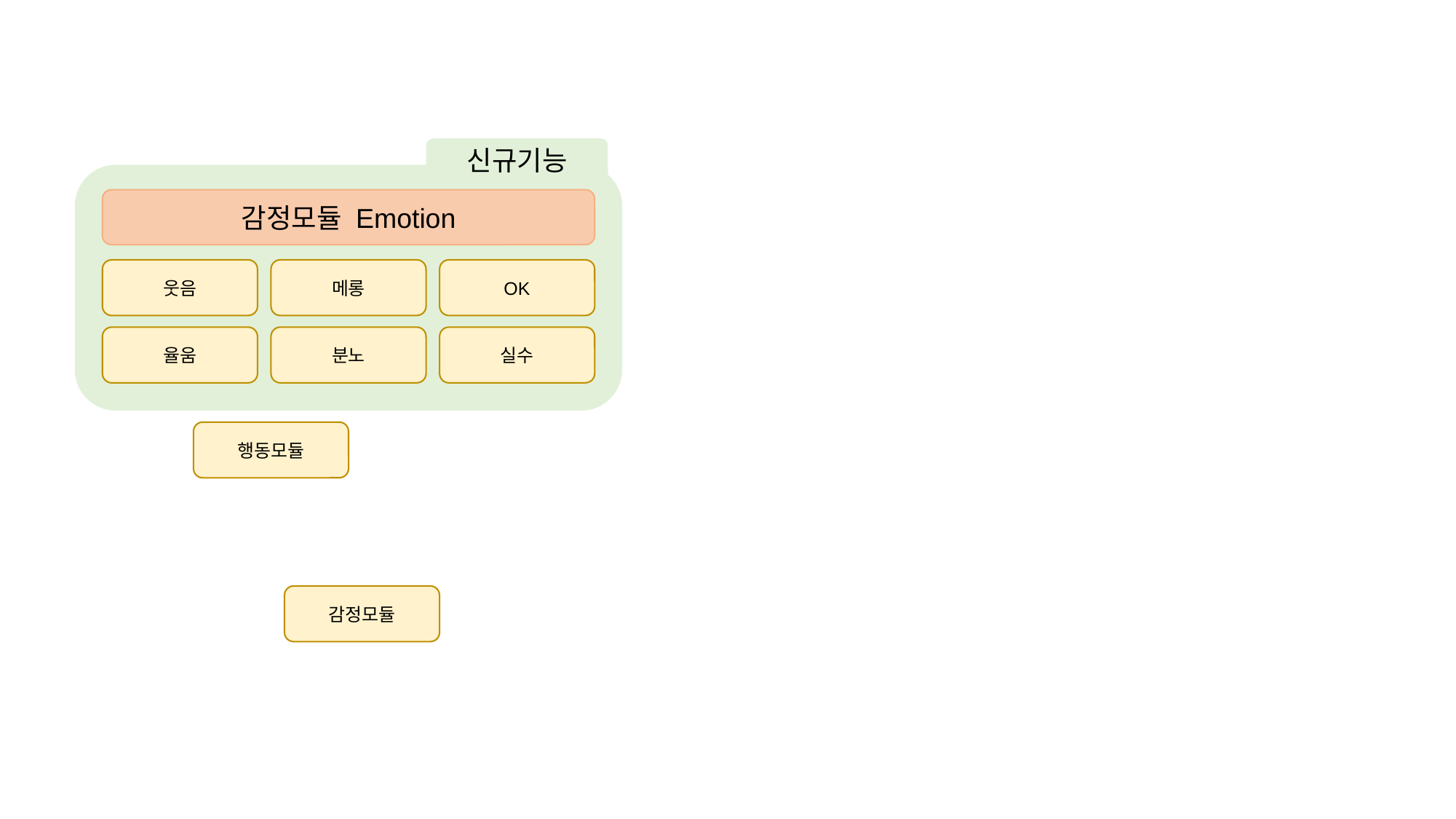

신규기능

감정모듈 Emotion
웃음
메롱
OK
율움
분노
실수
행동모듈
감정모듈